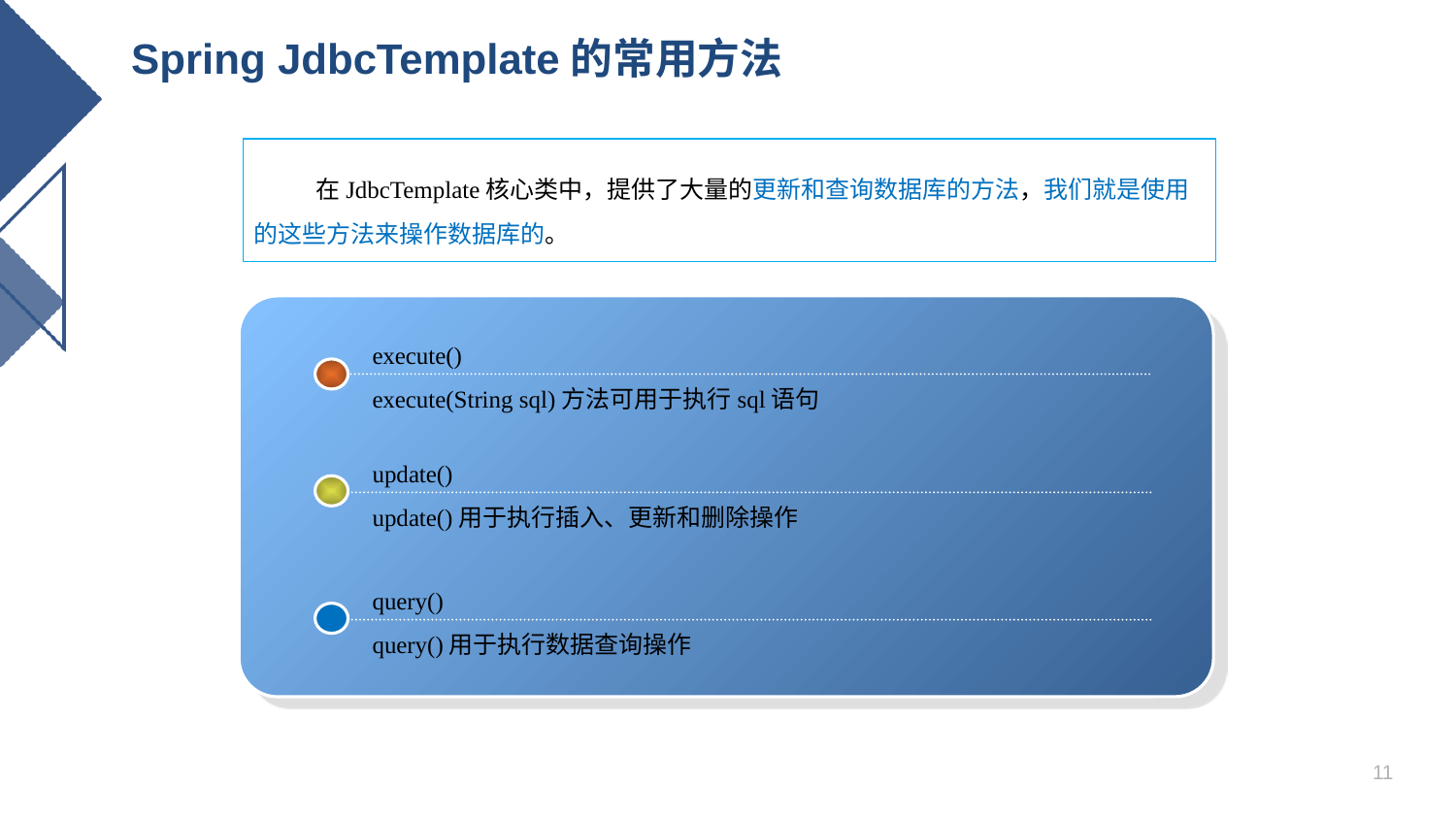

# Spring JdbcTemplate的常用方法

        在JdbcTemplate核心类中，提供了大量的更新和查询数据库的方法，我们就是使用的这些方法来操作数据库的。

execute()
execute(String sql)方法可用于执行sql语句

update()
update()用于执行插入、更新和删除操作

query()
query()用于执行数据查询操作

11